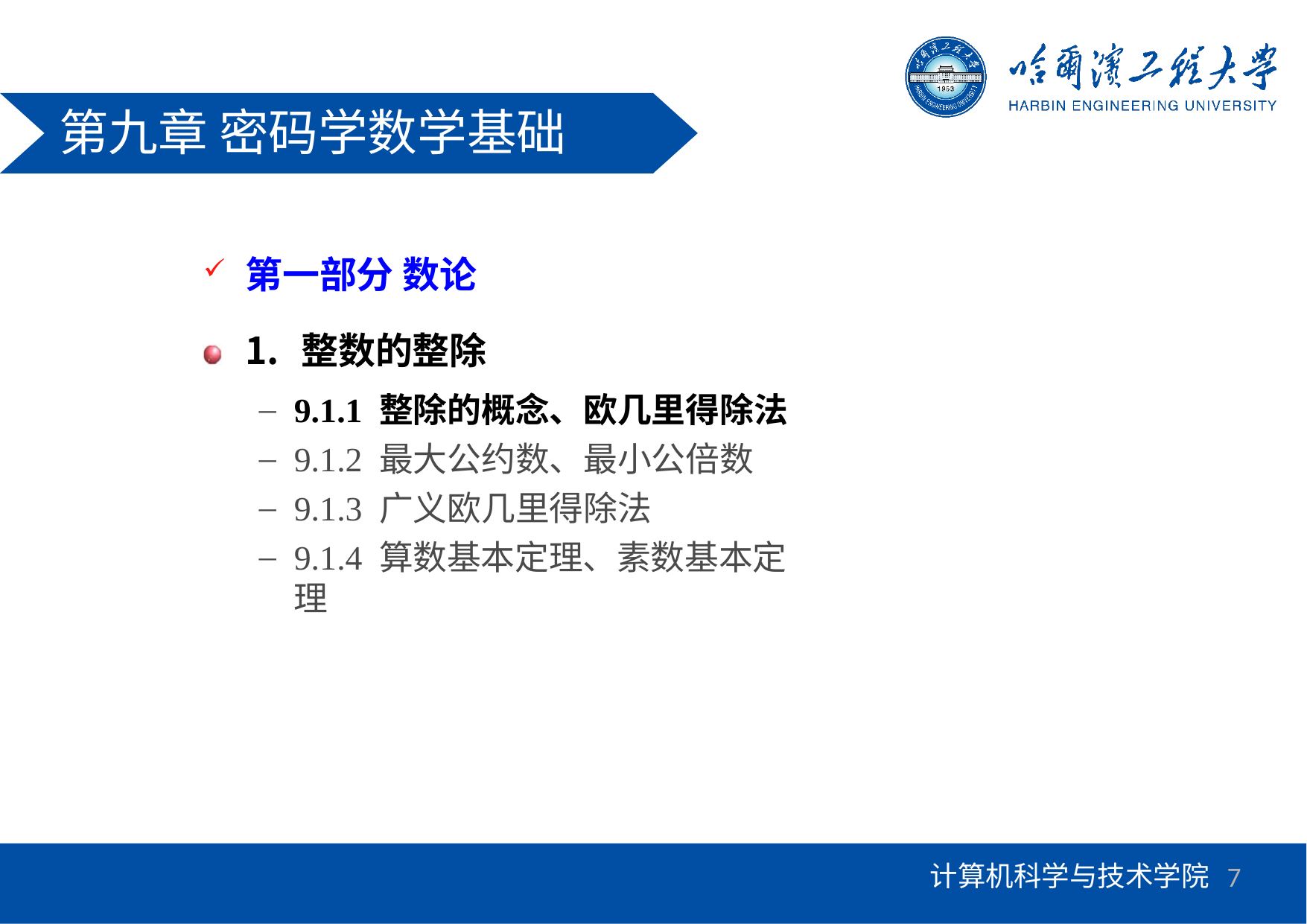

# 第九章 密码学数学基础
第一部分 数论
整数的整除
9.1.1 整除的概念、欧几里得除法
9.1.2 最大公约数、最小公倍数
9.1.3 广义欧几里得除法
9.1.4 算数基本定理、素数基本定理

7